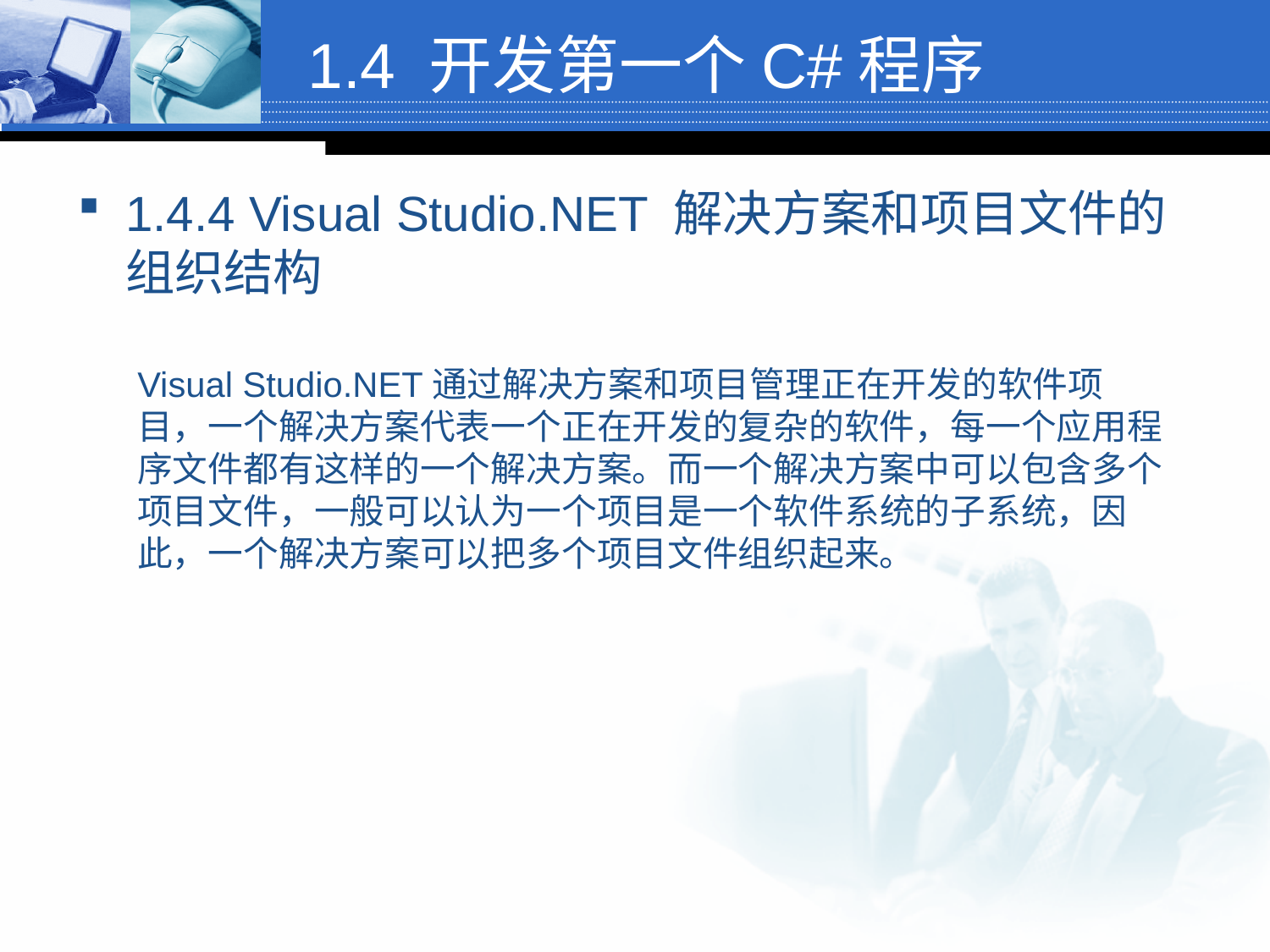

1.4 开发第一个C#程序
1.4.4 Visual Studio.NET 解决方案和项目文件的组织结构

Visual Studio.NET通过解决方案和项目管理正在开发的软件项目，一个解决方案代表一个正在开发的复杂的软件，每一个应用程序文件都有这样的一个解决方案。而一个解决方案中可以包含多个项目文件，一般可以认为一个项目是一个软件系统的子系统，因此，一个解决方案可以把多个项目文件组织起来。